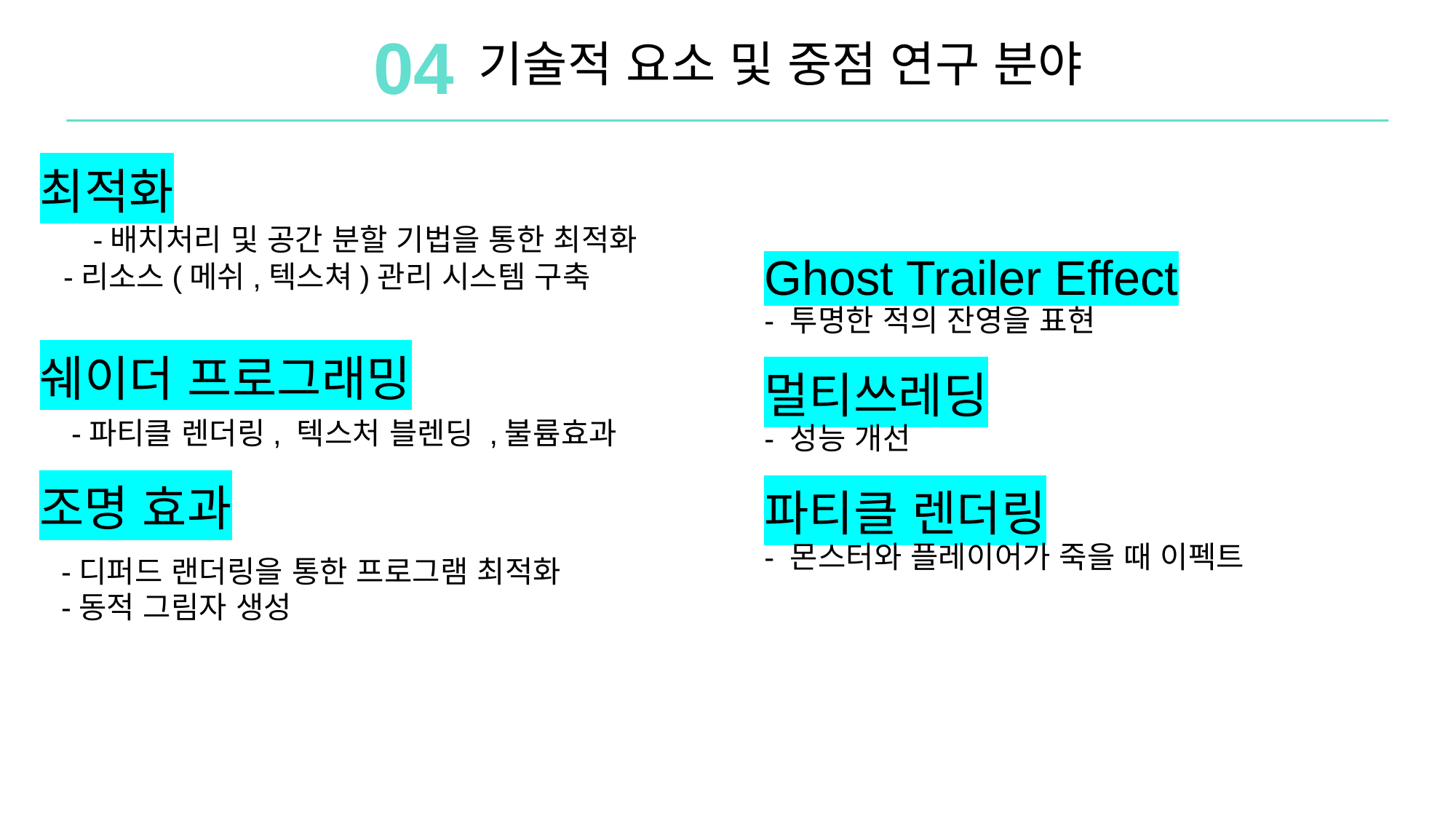

04
기술적 요소 및 중점 연구 분야

최적화
-배치처리 및 공간 분할 기법을 통한 최적화
Ghost Trailer Effect
- 투명한 적의 잔영을 표현

멀티쓰레딩
- 성능 개선

파티클 렌더링
- 몬스터와 플레이어가 죽을 때 이펙트
-리소스(메쉬,텍스쳐)관리 시스템 구축
쉐이더 프로그래밍

-파티클 렌더링, 텍스처 블렌딩 ,불륨효과
조명 효과
-디퍼드 랜더링을 통한 프로그램 최적화
-동적 그림자 생성